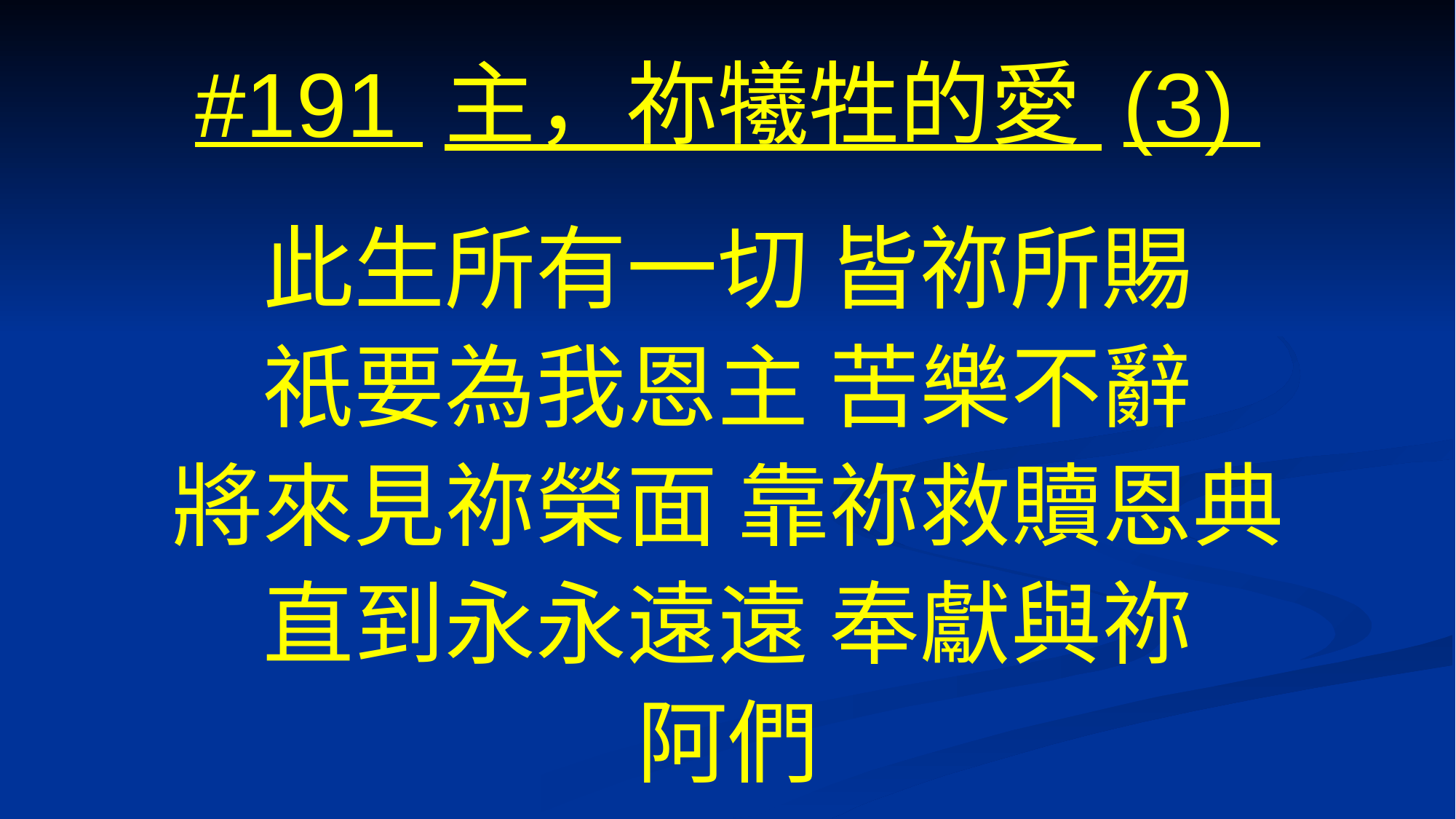

# #191 主，祢犧牲的愛 (3)
此生所有一切 皆祢所賜
祇要為我恩主 苦樂不辭
將來見祢榮面 靠祢救贖恩典
直到永永遠遠 奉獻與祢
阿們